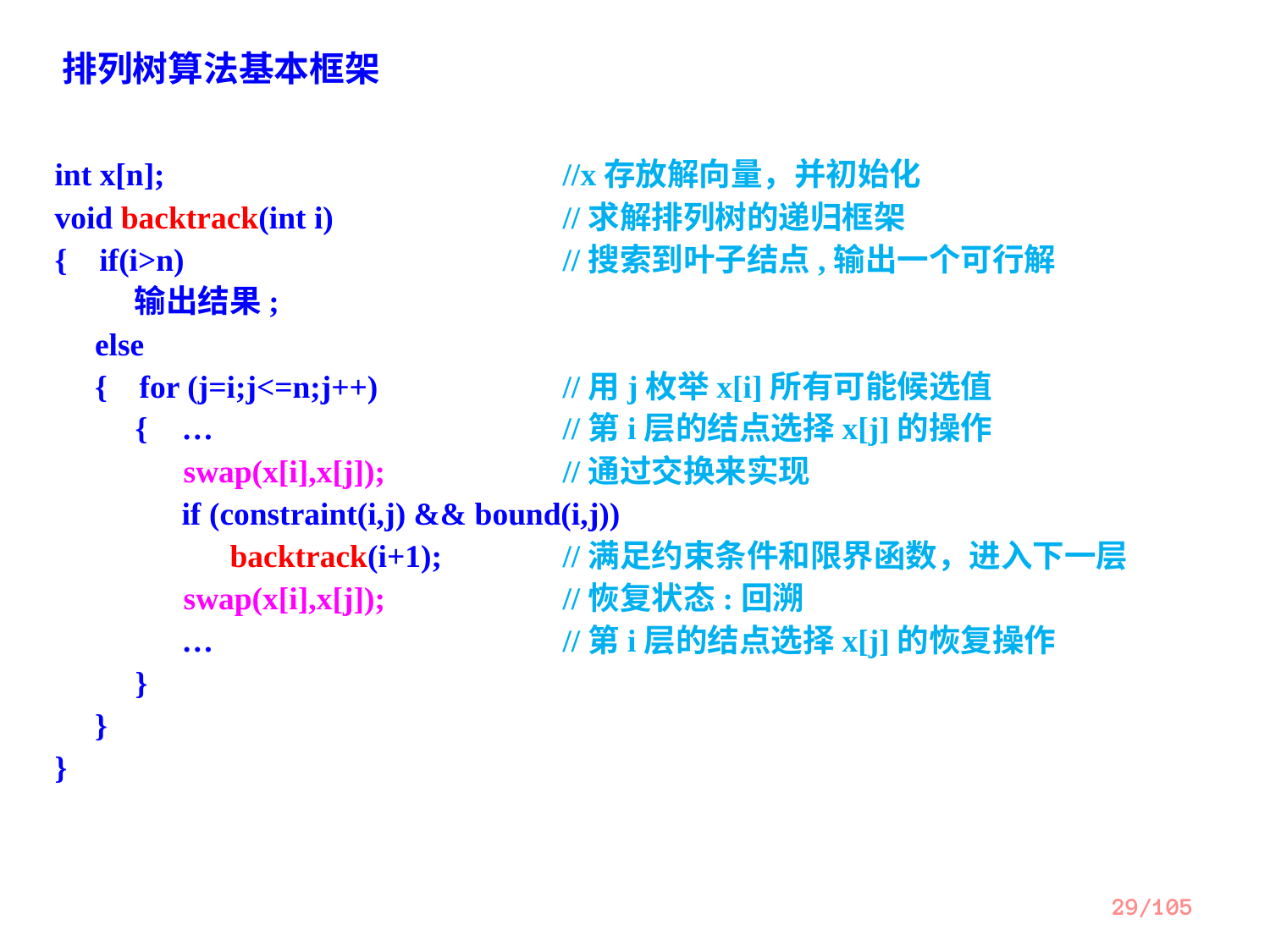

排列树算法基本框架
int x[n];				//x存放解向量，并初始化
void backtrack(int i)		//求解排列树的递归框架
{    if(i>n)			//搜索到叶子结点,输出一个可行解
          输出结果;
     else
     {    for (j=i;j<=n;j++)		//用j枚举x[i]所有可能候选值
          {	…			//第i层的结点选择x[j]的操作
                swap(x[i],x[j]);		//通过交换来实现
	if (constraint(i,j) && bound(i,j))
	      backtrack(i+1);	//满足约束条件和限界函数，进入下一层
                swap(x[i],x[j]);		//恢复状态:回溯
	…			//第i层的结点选择x[j]的恢复操作
          }
     }
}
29/105